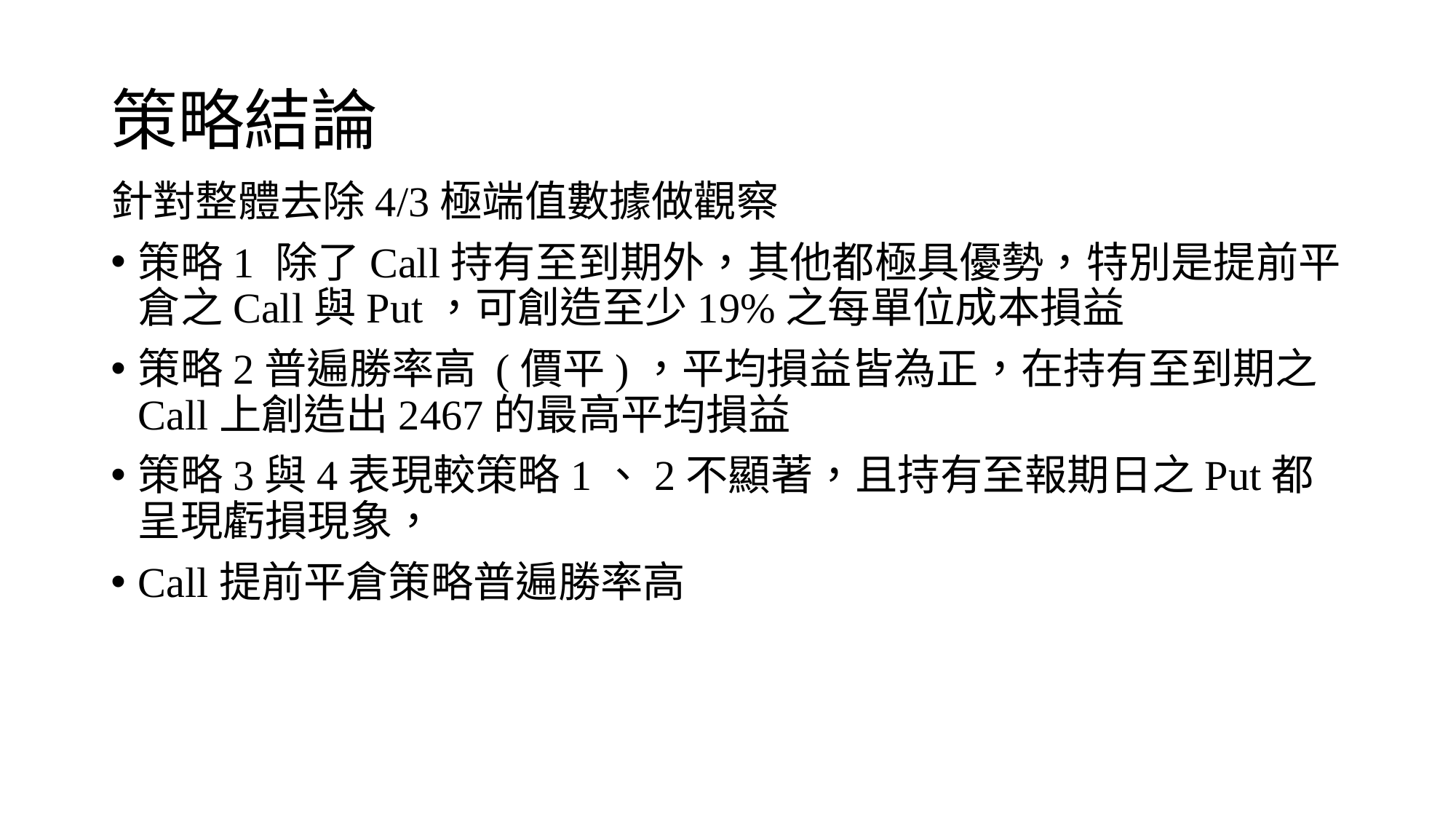

# 策略結論
針對整體去除4/3極端值數據做觀察
策略1 除了Call持有至到期外，其他都極具優勢，特別是提前平倉之Call與Put，可創造至少19%之每單位成本損益
策略2普遍勝率高 (價平)，平均損益皆為正，在持有至到期之Call上創造出2467的最高平均損益
策略3與4表現較策略1、2不顯著，且持有至報期日之Put都呈現虧損現象，
Call提前平倉策略普遍勝率高